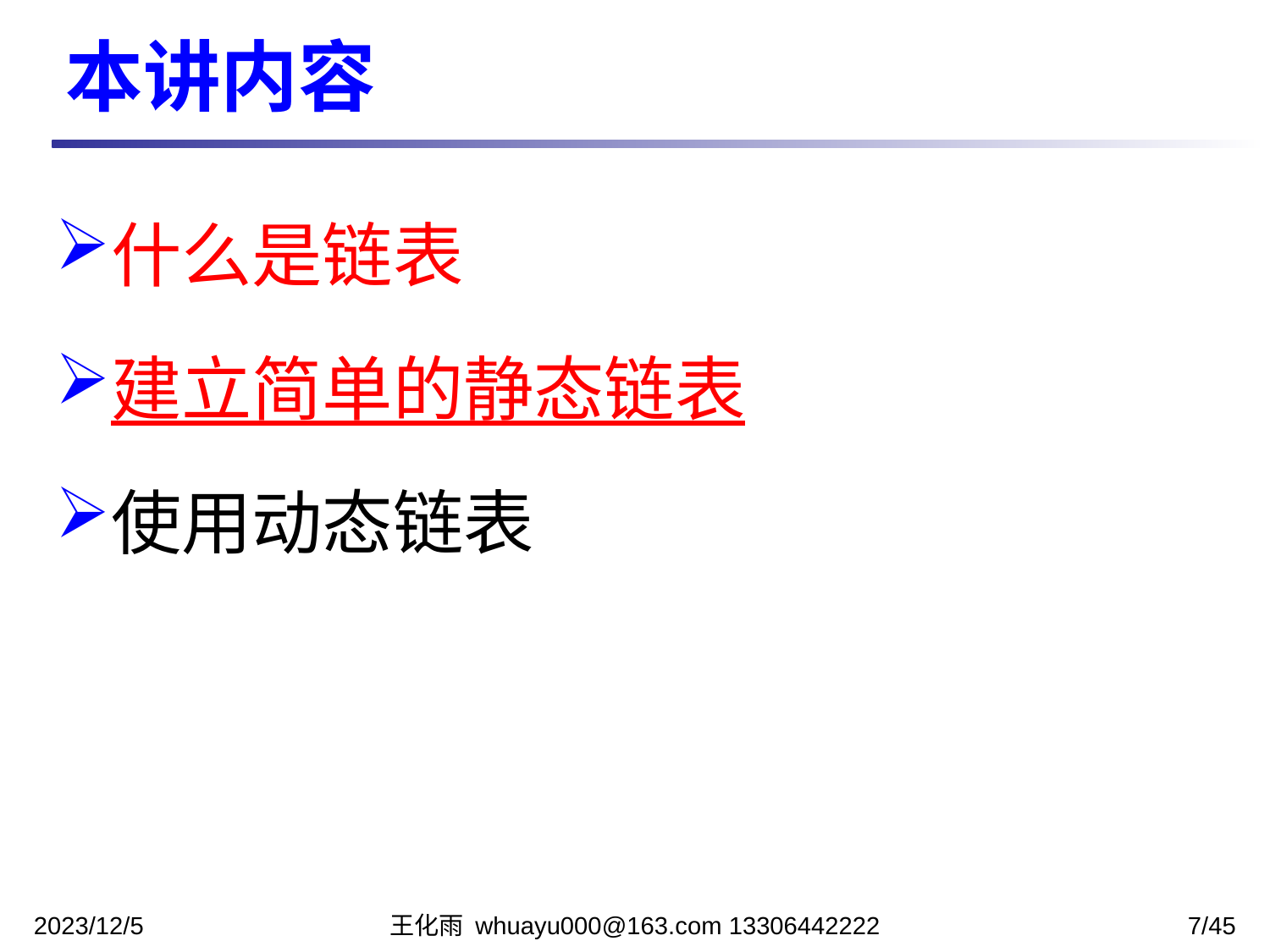

本讲内容
什么是链表
建立简单的静态链表
使用动态链表
2023/12/5
王化雨 whuayu000@163.com 13306442222
7/45